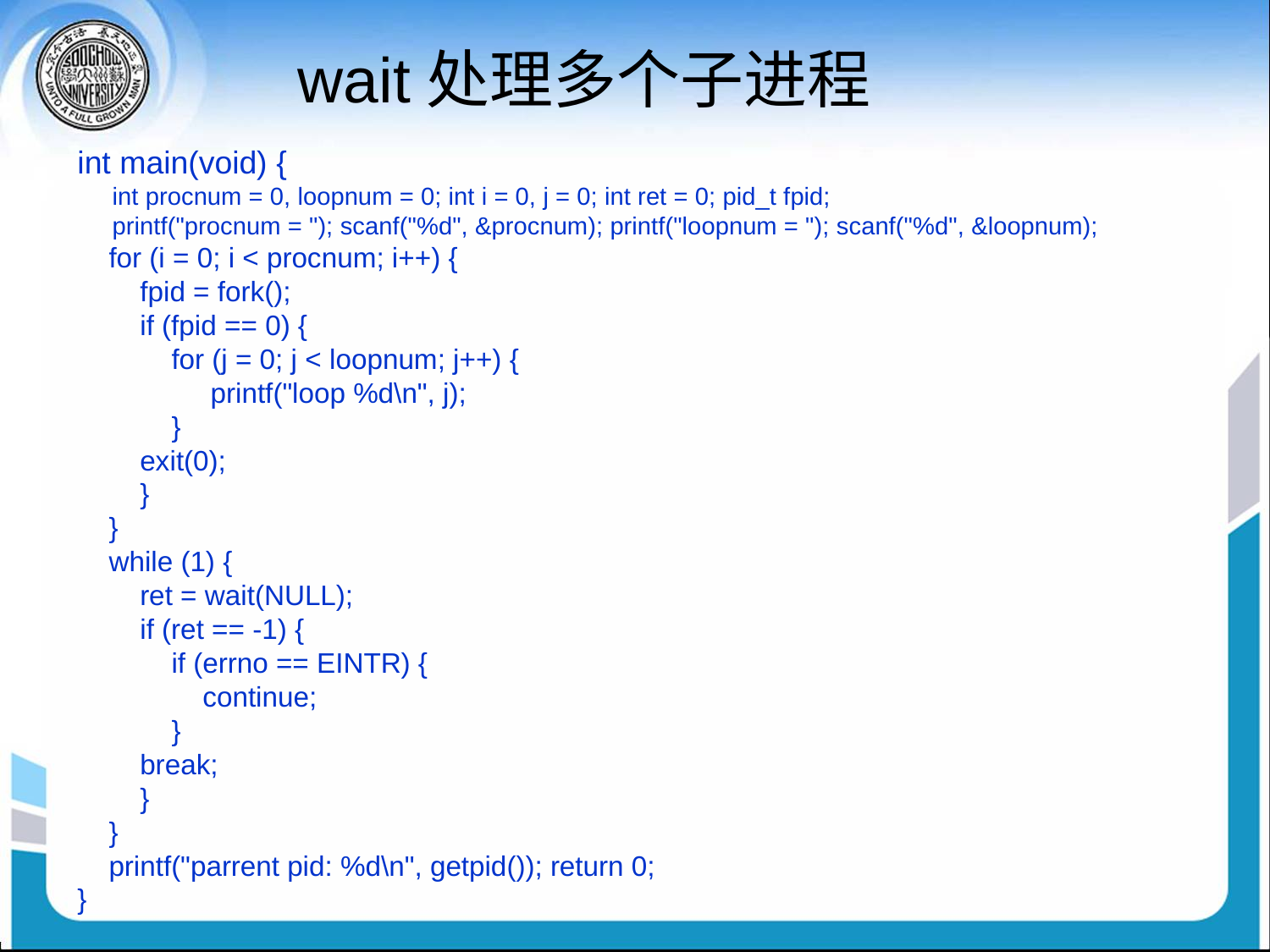

# wait处理多个子进程
int main(void) {
     int procnum = 0, loopnum = 0; int i = 0, j = 0; int ret = 0; pid_t fpid;
     printf("procnum = "); scanf("%d", &procnum); printf("loopnum = "); scanf("%d", &loopnum);
    for (i = 0; i < procnum; i++) {
        fpid = fork();
        if (fpid == 0) {
            for (j = 0; j < loopnum; j++) {
                 printf("loop %d\n", j);
            }
        exit(0);
        }
    }
    while (1) {
        ret = wait(NULL);
        if (ret == -1) {
            if (errno == EINTR) {
                continue;
            }
        break;
        }
    }
    printf("parrent pid: %d\n", getpid()); return 0;
}